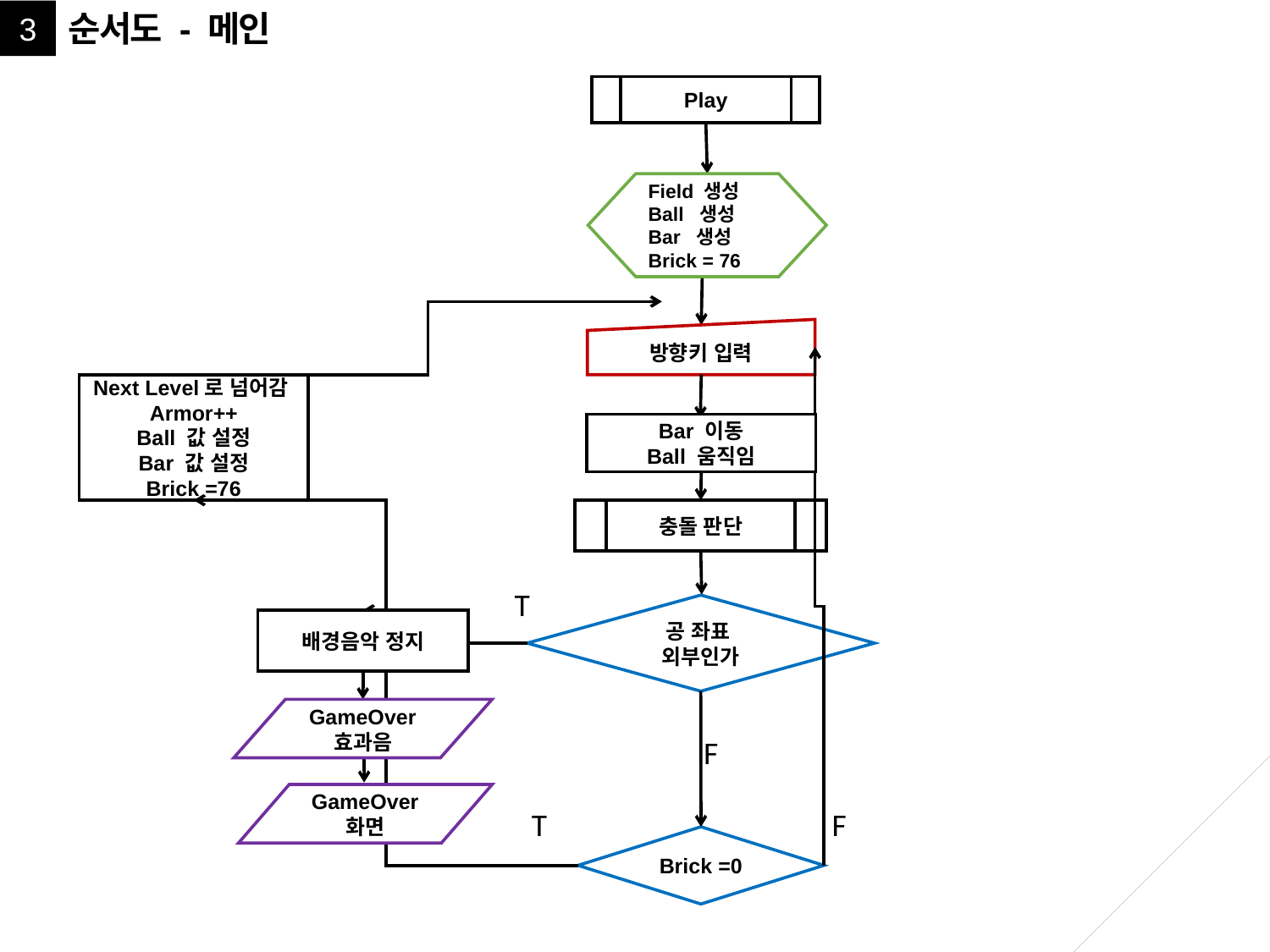

순서도 - 메인
3
Play
Field 생성
Ball  생성
Bar  생성
Brick = 76
방향키 입력
Bar 이동
Ball 움직임
배경음악 정지
GameOver
효과음
GameOver
화면
Brick =0
Next Level로 넘어감  Armor++
Ball 값 설정
Bar 값 설정
Brick =76
충돌 판단
공 좌표
외부인가
T
F
T
F